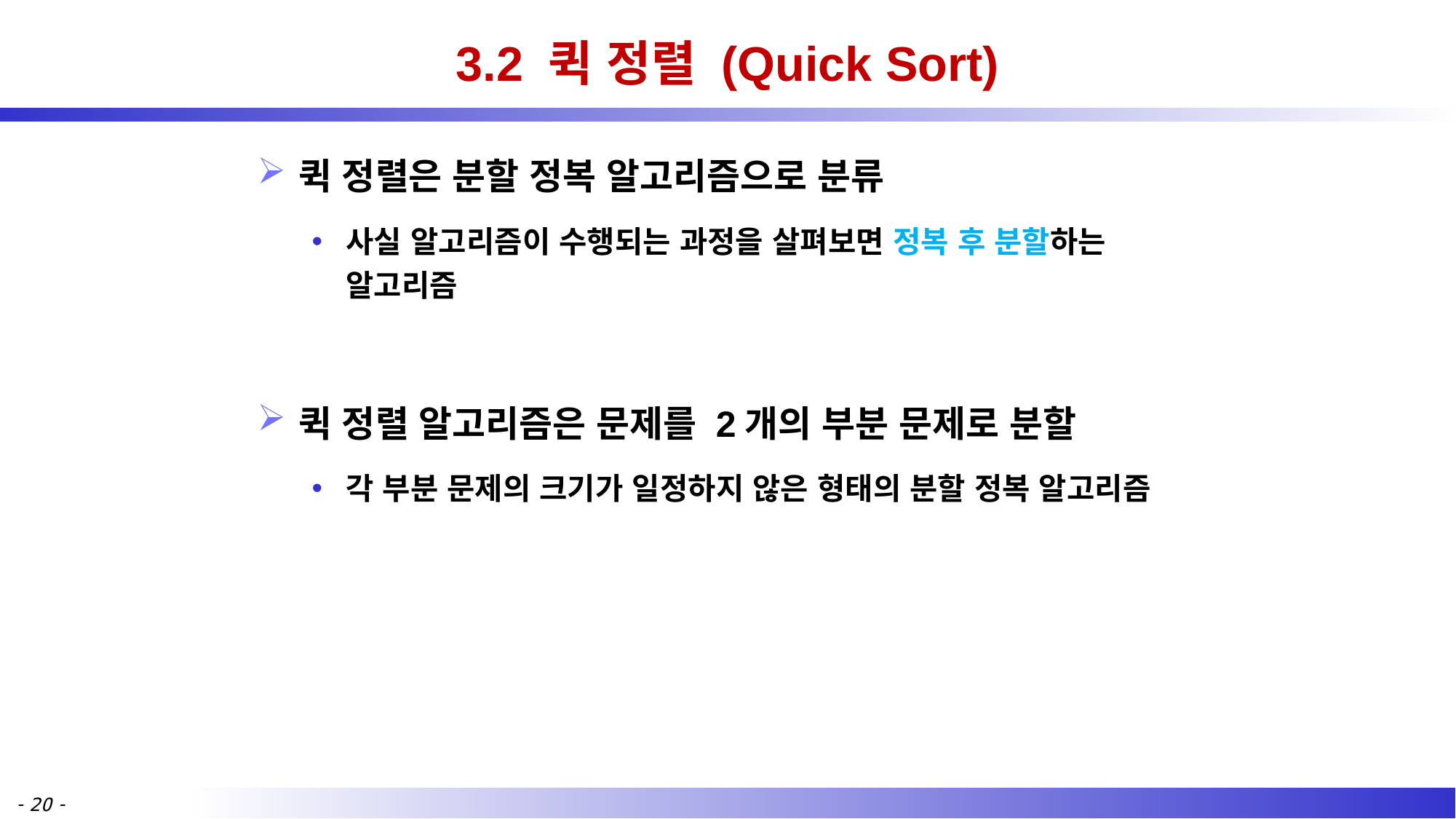

# 3.2 퀵 정렬 (Quick Sort)
퀵 정렬은 분할 정복 알고리즘으로 분류
사실 알고리즘이 수행되는 과정을 살펴보면 정복 후 분할하는 알고리즘

퀵 정렬 알고리즘은 문제를 2개의 부분 문제로 분할
각 부분 문제의 크기가 일정하지 않은 형태의 분할 정복 알고리즘
- 20 -